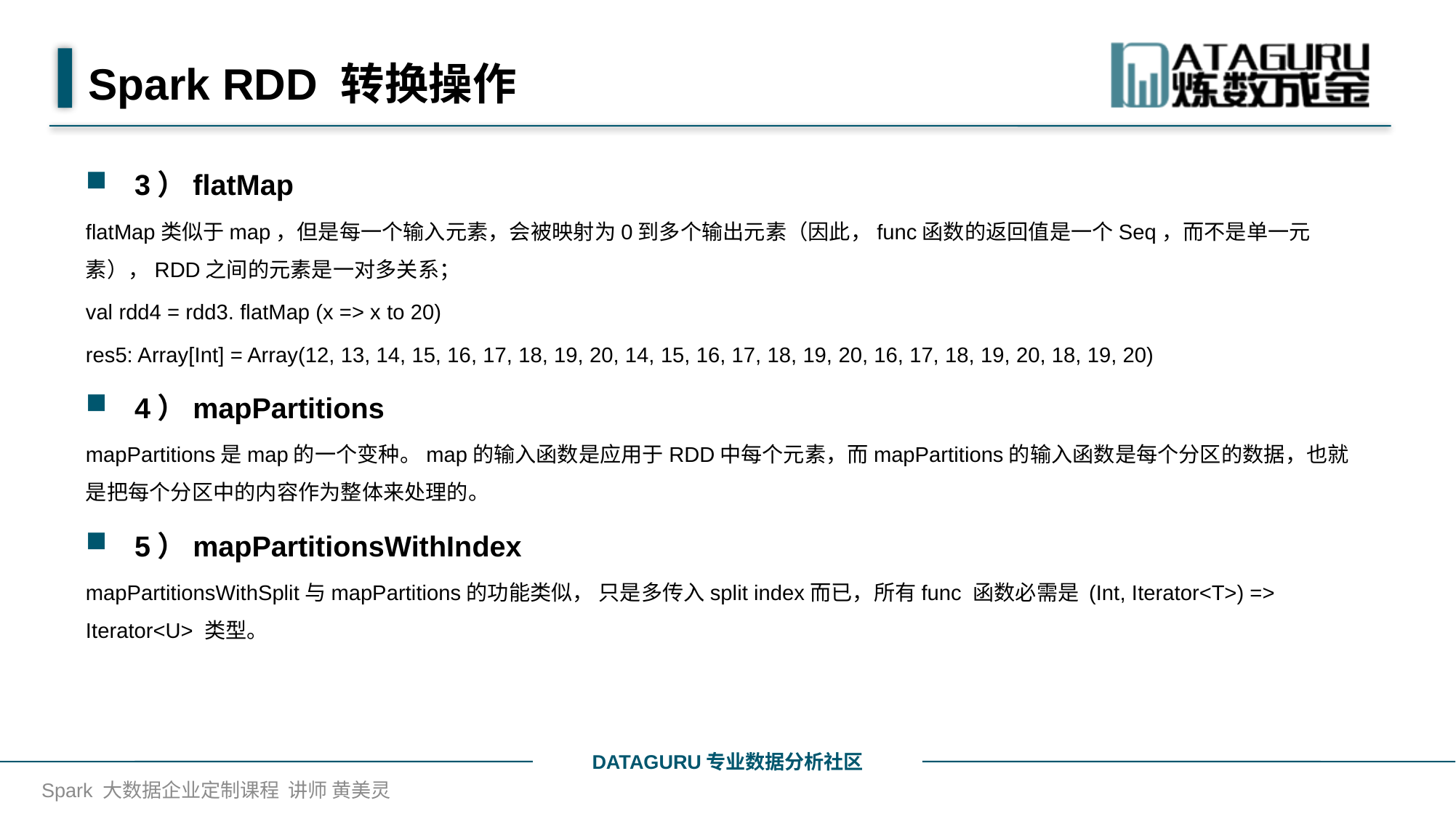

# Spark RDD 转换操作
3）flatMap
flatMap类似于map，但是每一个输入元素，会被映射为0到多个输出元素（因此，func函数的返回值是一个Seq，而不是单一元素），RDD之间的元素是一对多关系；
val rdd4 = rdd3. flatMap (x => x to 20)
res5: Array[Int] = Array(12, 13, 14, 15, 16, 17, 18, 19, 20, 14, 15, 16, 17, 18, 19, 20, 16, 17, 18, 19, 20, 18, 19, 20)
4）mapPartitions
mapPartitions是map的一个变种。map的输入函数是应用于RDD中每个元素，而mapPartitions的输入函数是每个分区的数据，也就是把每个分区中的内容作为整体来处理的。
5）mapPartitionsWithIndex
mapPartitionsWithSplit与mapPartitions的功能类似， 只是多传入split index而已，所有func 函数必需是 (Int, Iterator<T>) => Iterator<U> 类型。